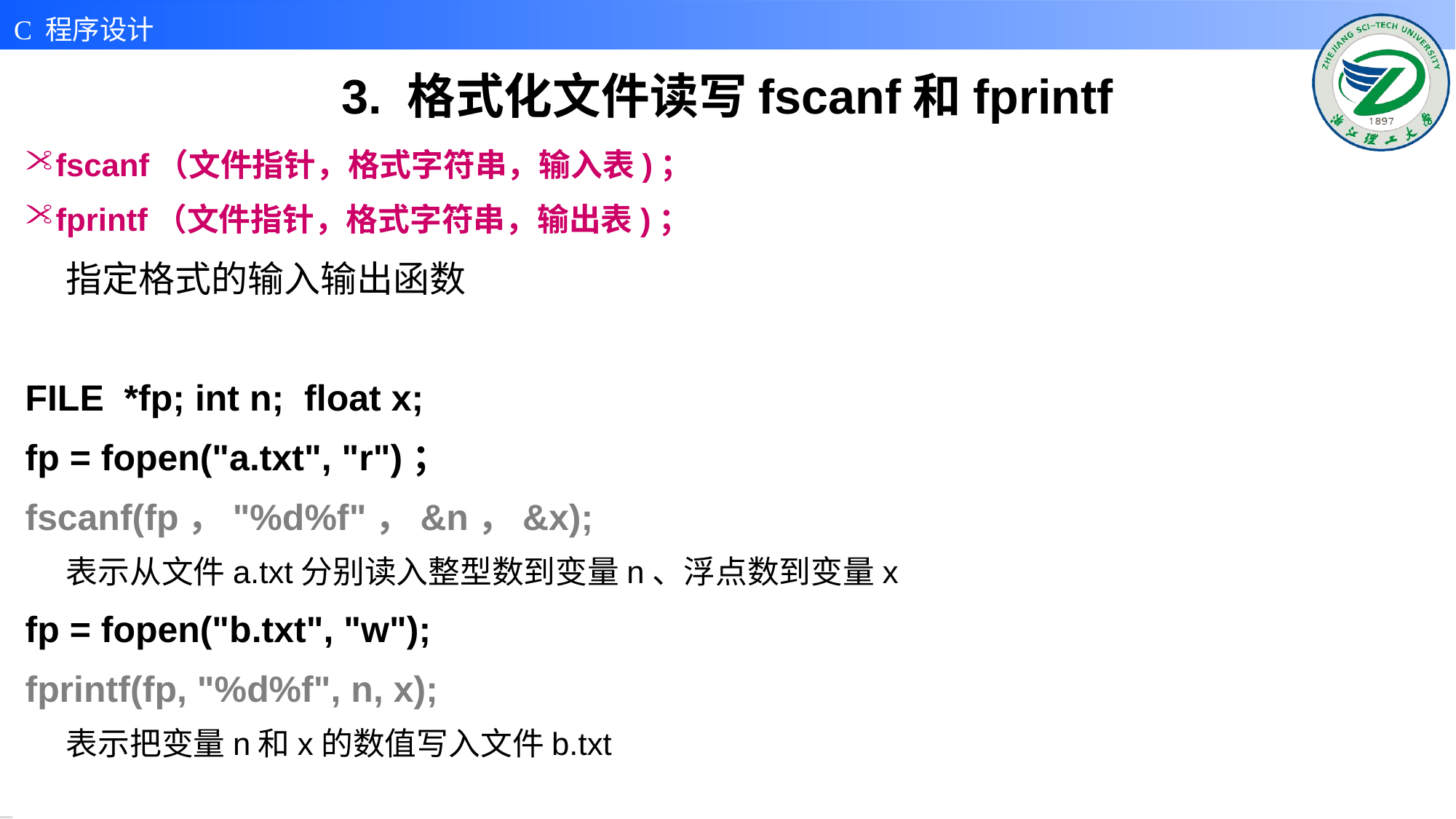

# 3. 格式化文件读写fscanf和fprintf
fscanf（文件指针，格式字符串，输入表)；
fprintf（文件指针，格式字符串，输出表)；
指定格式的输入输出函数

FILE  *fp; int n;  float x;
fp = fopen("a.txt", "r")；
fscanf(fp，"%d%f"，&n，&x);
表示从文件a.txt分别读入整型数到变量n、浮点数到变量x
fp = fopen("b.txt", "w");
fprintf(fp, "%d%f", n, x);
表示把变量n和x的数值写入文件b.txt